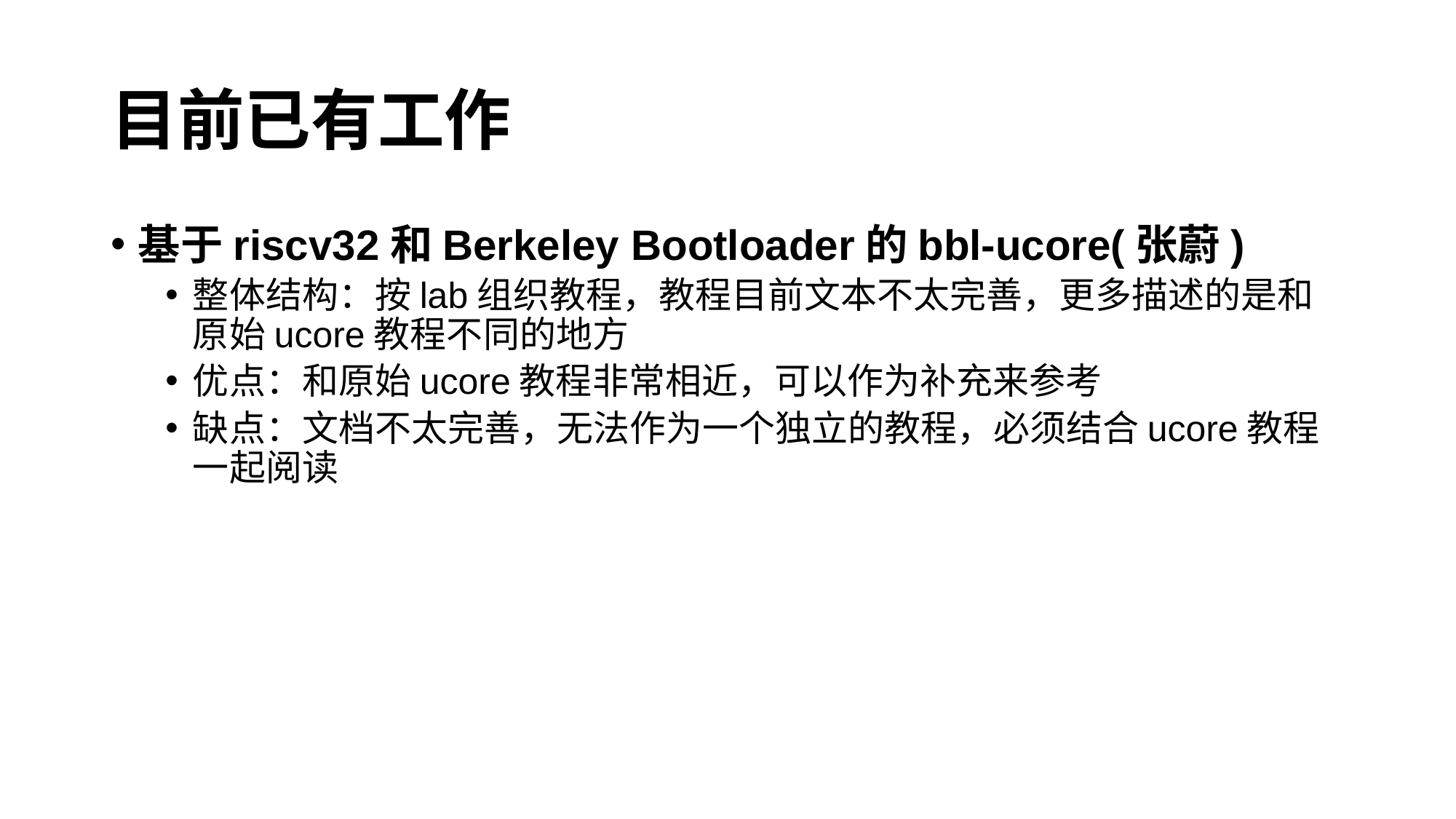

# 目前已有工作
基于riscv32和Berkeley Bootloader的bbl-ucore(张蔚)
整体结构：按lab组织教程，教程目前文本不太完善，更多描述的是和原始ucore教程不同的地方
优点：和原始ucore教程非常相近，可以作为补充来参考
缺点：文档不太完善，无法作为一个独立的教程，必须结合ucore教程一起阅读